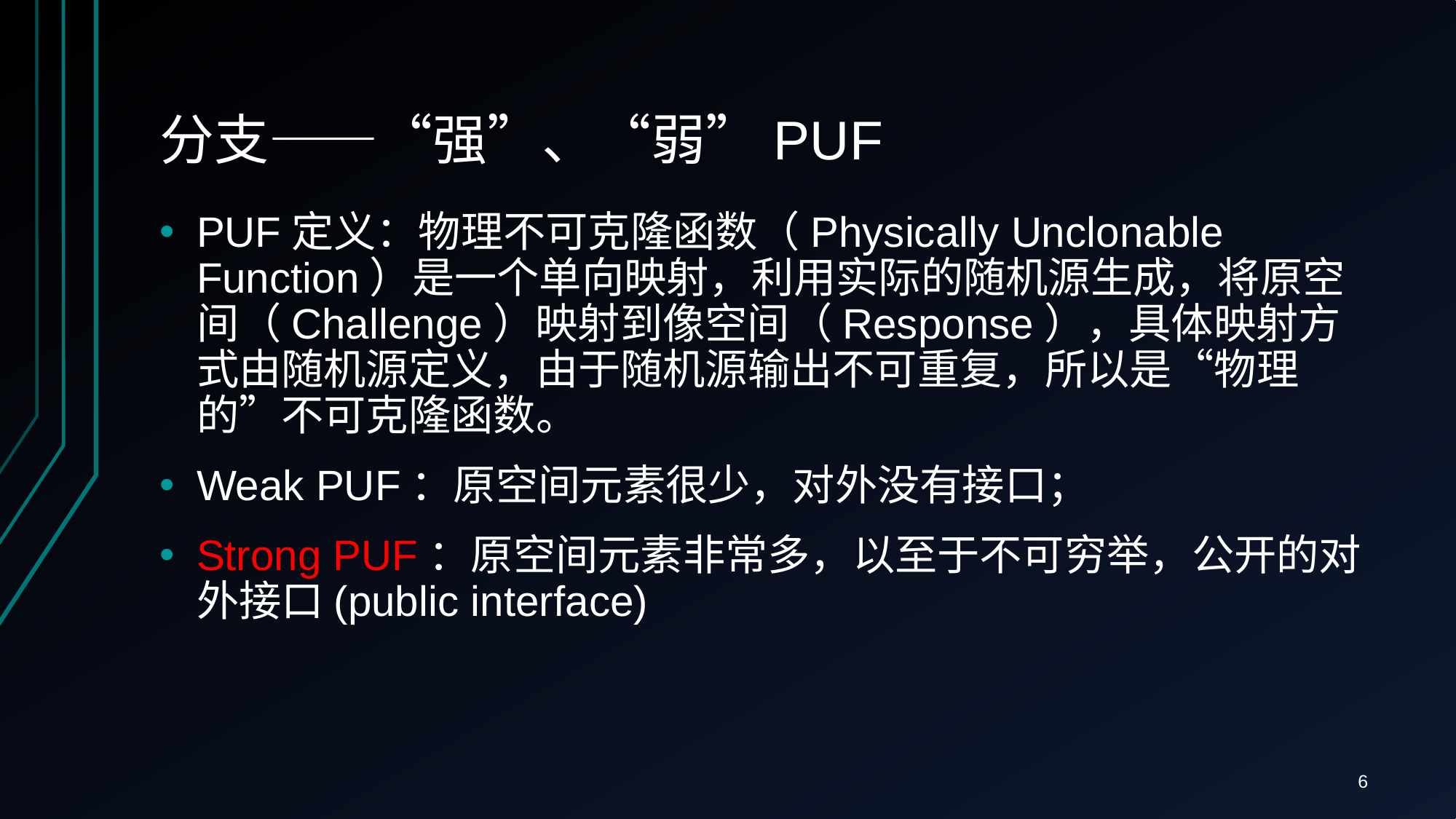

# 分支——“强”、“弱”PUF
PUF定义：物理不可克隆函数（Physically Unclonable Function）是一个单向映射，利用实际的随机源生成，将原空间（Challenge）映射到像空间（Response），具体映射方式由随机源定义，由于随机源输出不可重复，所以是“物理的”不可克隆函数。
Weak PUF：原空间元素很少，对外没有接口；
Strong PUF：原空间元素非常多，以至于不可穷举，公开的对外接口(public interface)
6